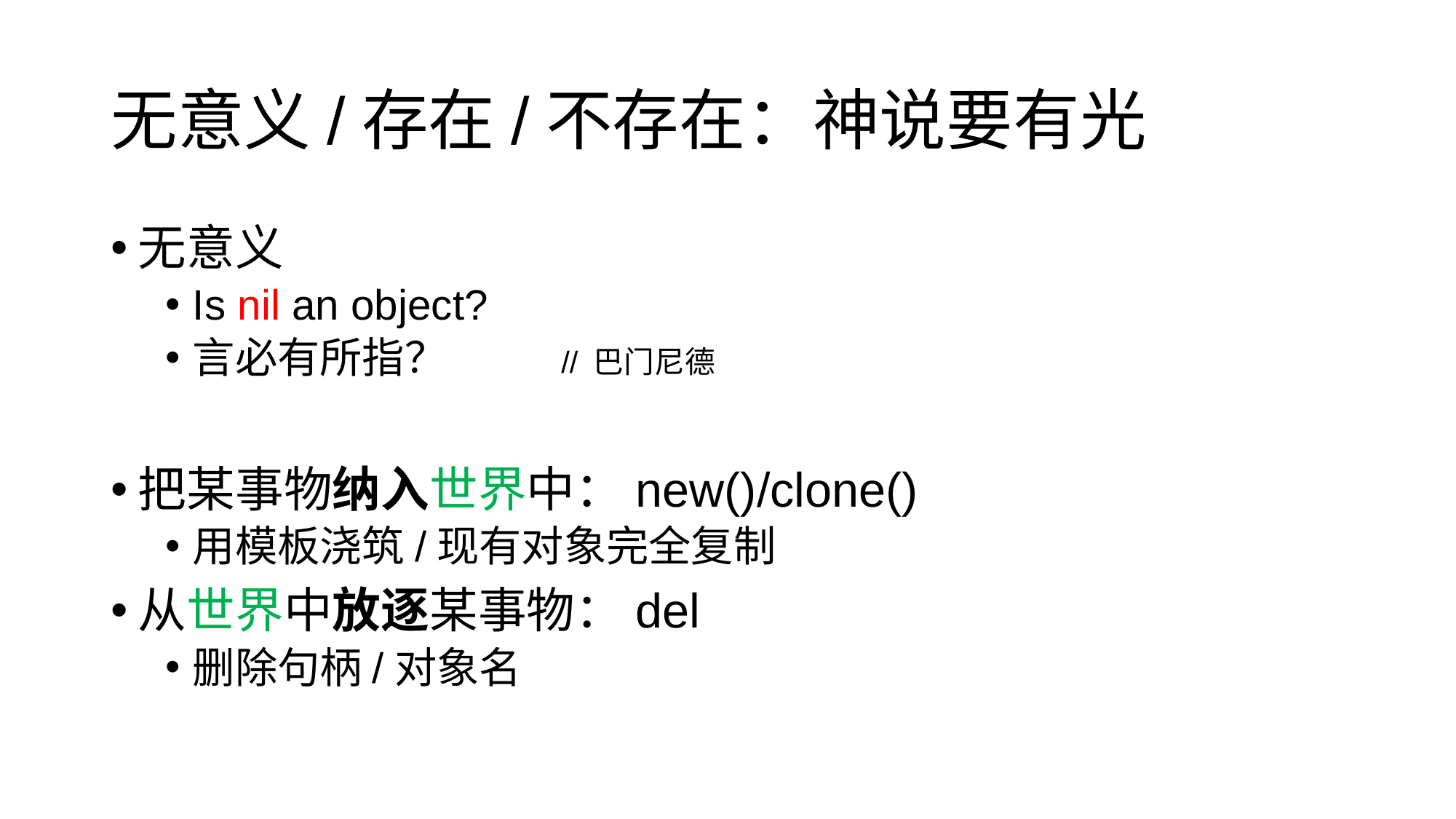

# 无意义/存在/不存在：神说要有光
无意义
Is nil an object?
言必有所指？           // 巴门尼德

把某事物纳入世界中：new()/clone()
用模板浇筑/现有对象完全复制
从世界中放逐某事物：del
删除句柄/对象名